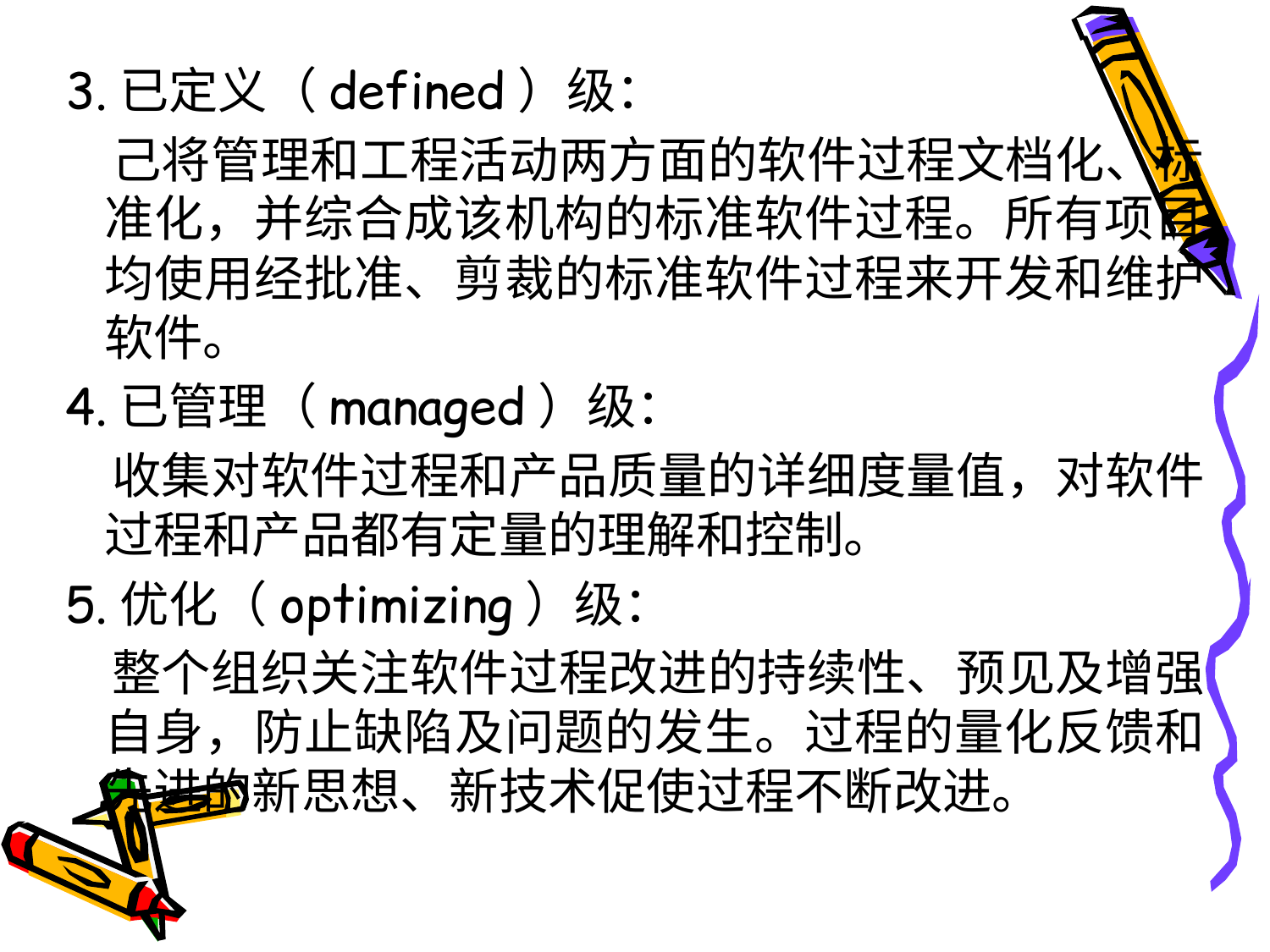

3.已定义（defined）级：
   己将管理和工程活动两方面的软件过程文档化、标准化，并综合成该机构的标准软件过程。所有项目均使用经批准、剪裁的标准软件过程来开发和维护软件。
4.已管理（managed）级：
   收集对软件过程和产品质量的详细度量值，对软件过程和产品都有定量的理解和控制。
5.优化（optimizing）级：
   整个组织关注软件过程改进的持续性、预见及增强自身，防止缺陷及问题的发生。过程的量化反馈和先进的新思想、新技术促使过程不断改进。